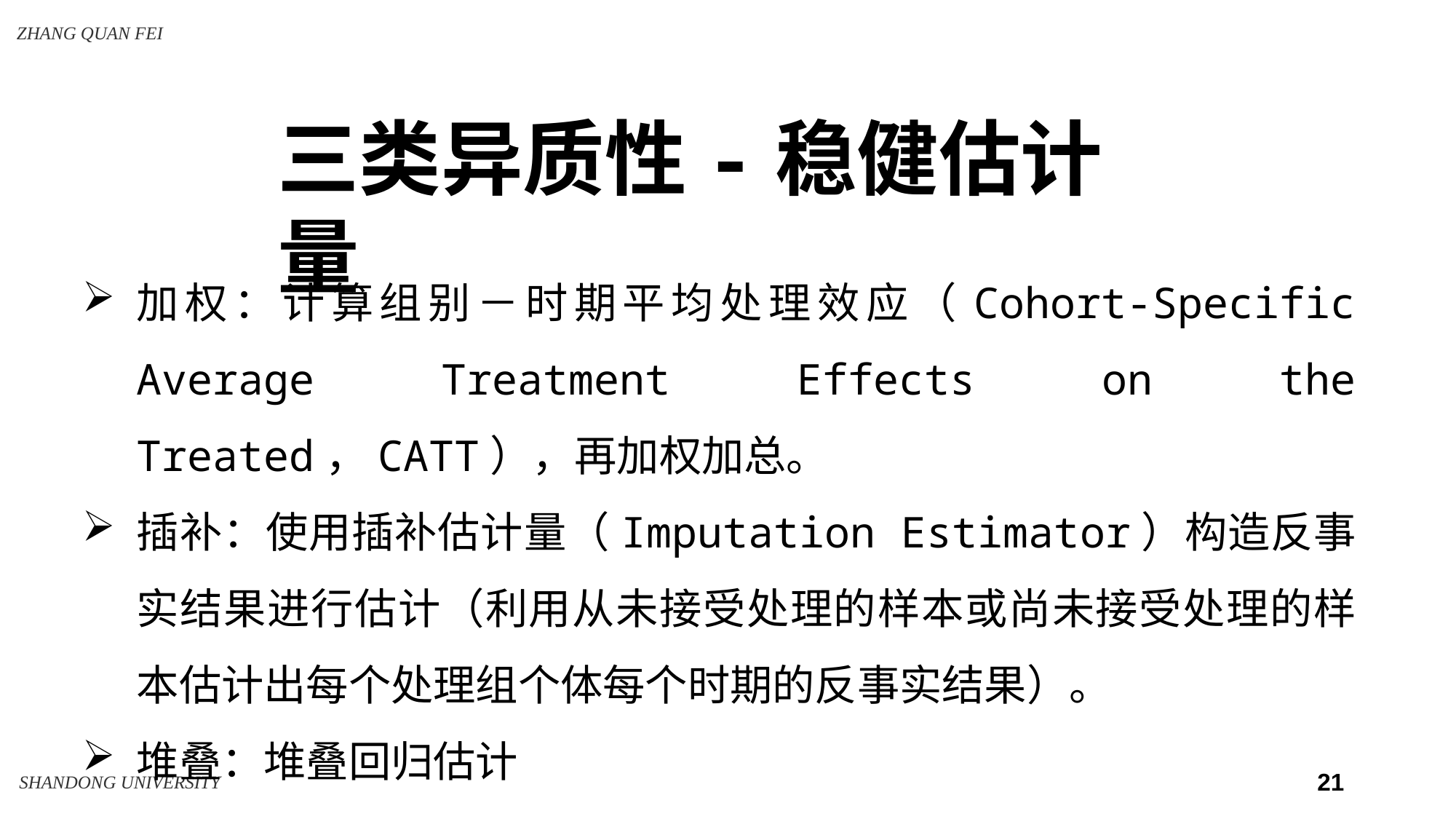

三类异质性-稳健估计量
加权：计算组别－时期平均处理效应（Cohort-Specific Average Treatment Effects on the Treated，CATT），再加权加总。
插补：使用插补估计量（Imputation Estimator）构造反事实结果进行估计（利用从未接受处理的样本或尚未接受处理的样本估计出每个处理组个体每个时期的反事实结果）。
堆叠：堆叠回归估计
21